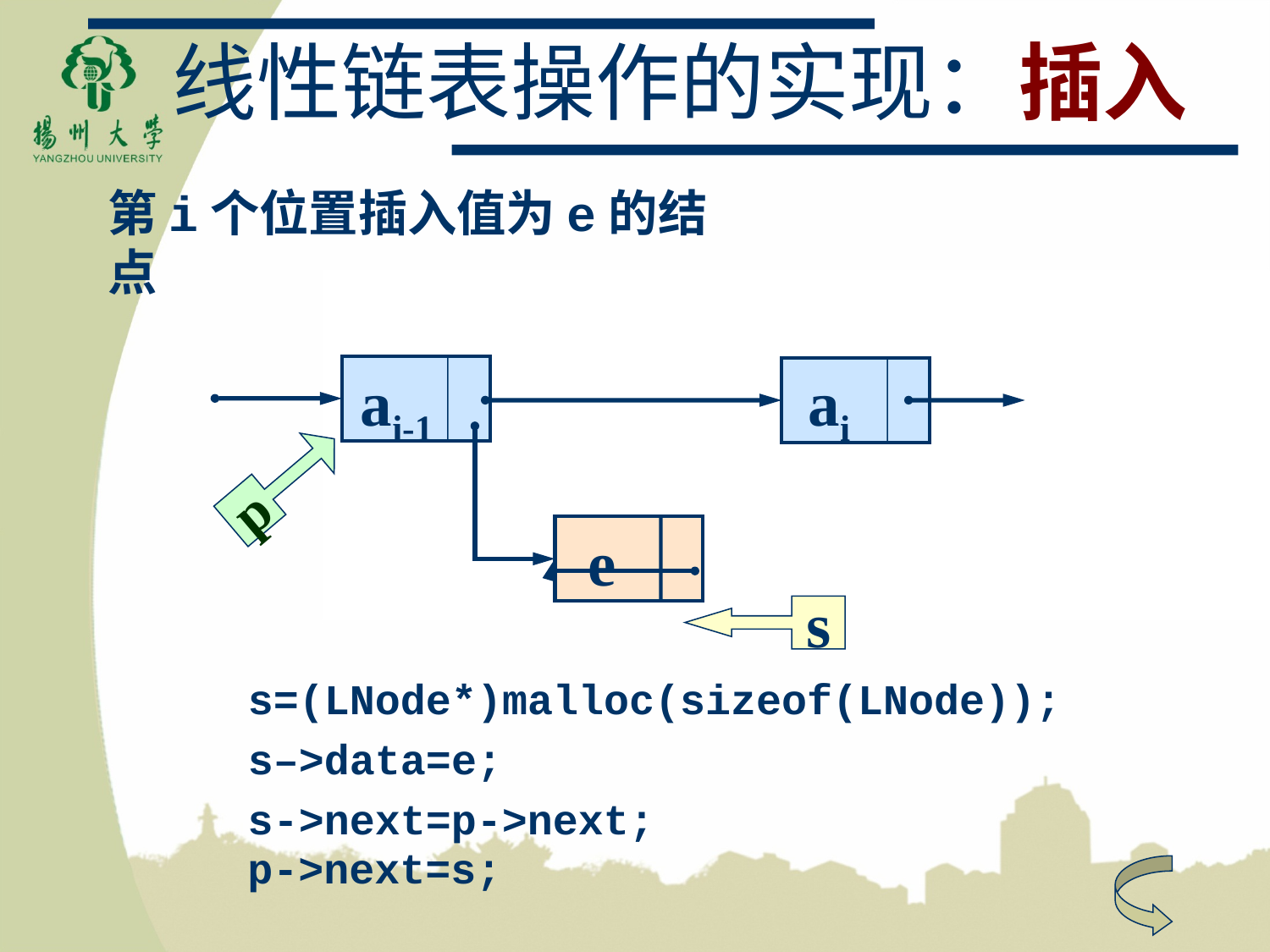

# 线性链表操作的实现：插入
第i个位置插入值为e的结点

ai-1
ai

p
e

s
s=(LNode*)malloc(sizeof(LNode));
s–>data=e;
s->next=p->next;
p->next=s;